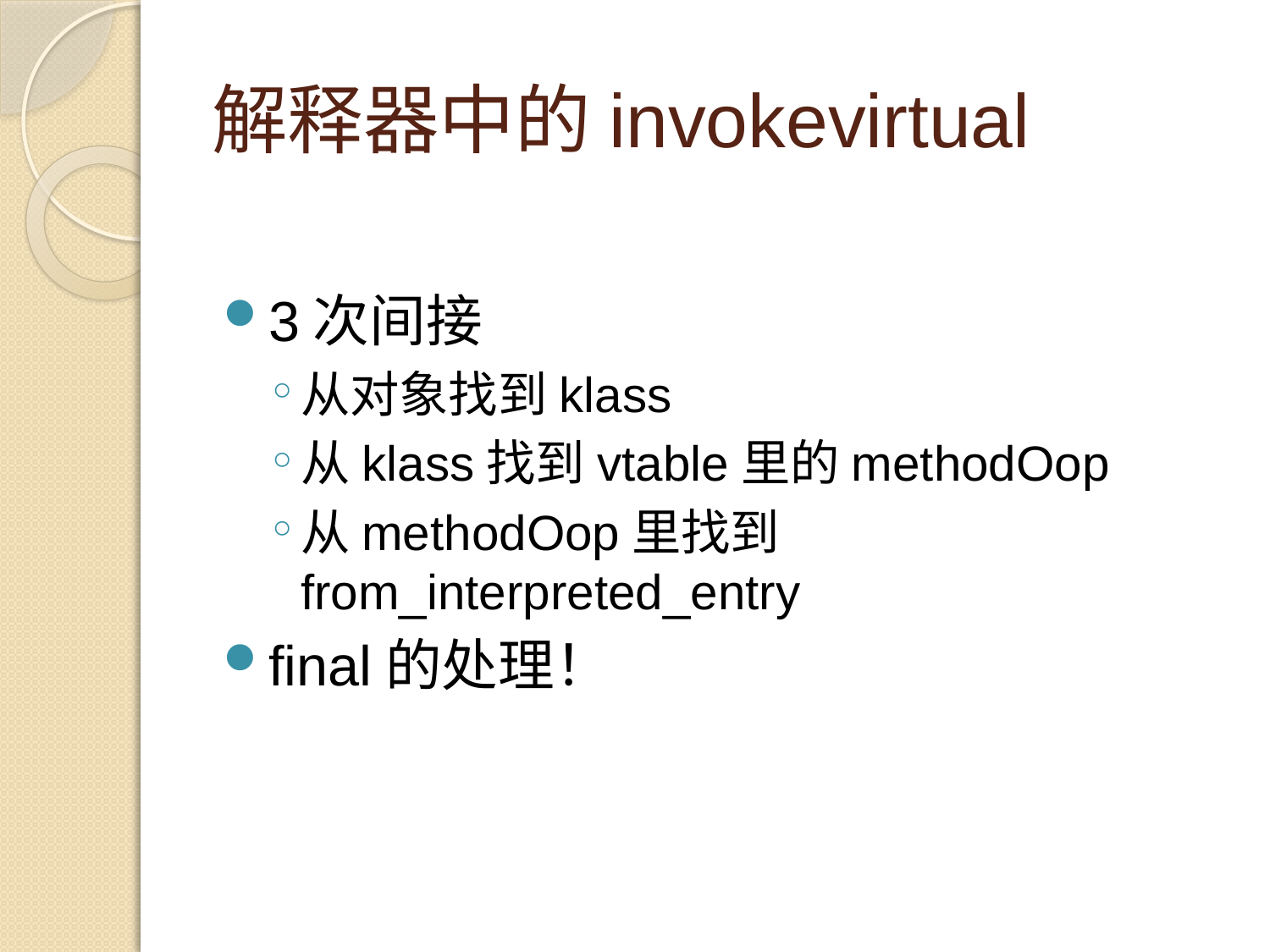

# 解释器中的invokevirtual

3次间接
从对象找到klass
从klass找到vtable里的methodOop
从methodOop里找到from_interpreted_entry
final的处理！